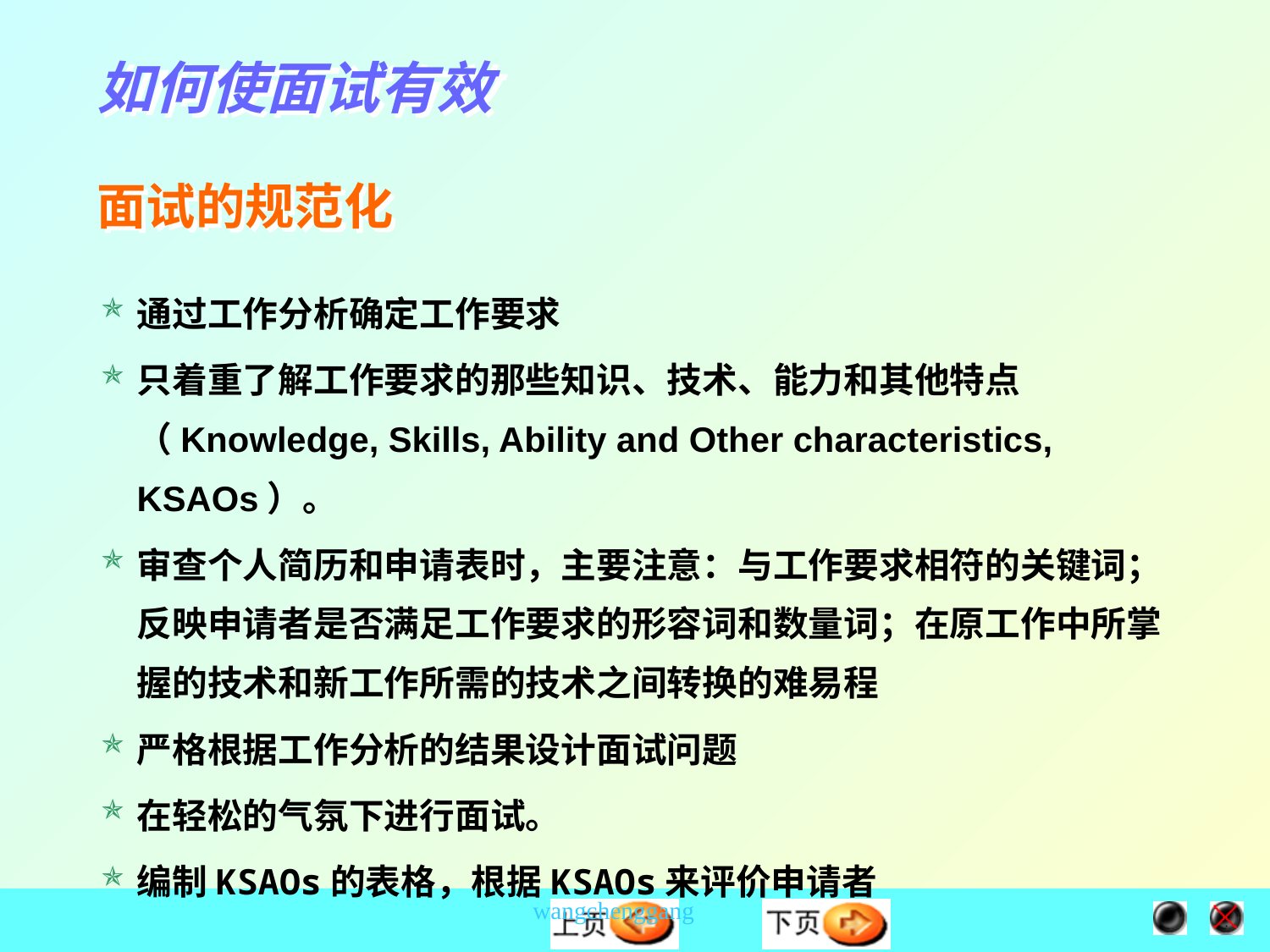

如何使面试有效
面试的规范化
通过工作分析确定工作要求
只着重了解工作要求的那些知识、技术、能力和其他特点（Knowledge, Skills, Ability and Other characteristics, KSAOs）。
审查个人简历和申请表时，主要注意：与工作要求相符的关键词；反映申请者是否满足工作要求的形容词和数量词；在原工作中所掌握的技术和新工作所需的技术之间转换的难易程
严格根据工作分析的结果设计面试问题
在轻松的气氛下进行面试。
编制KSAOs的表格，根据KSAOs来评价申请者
wangchenggang